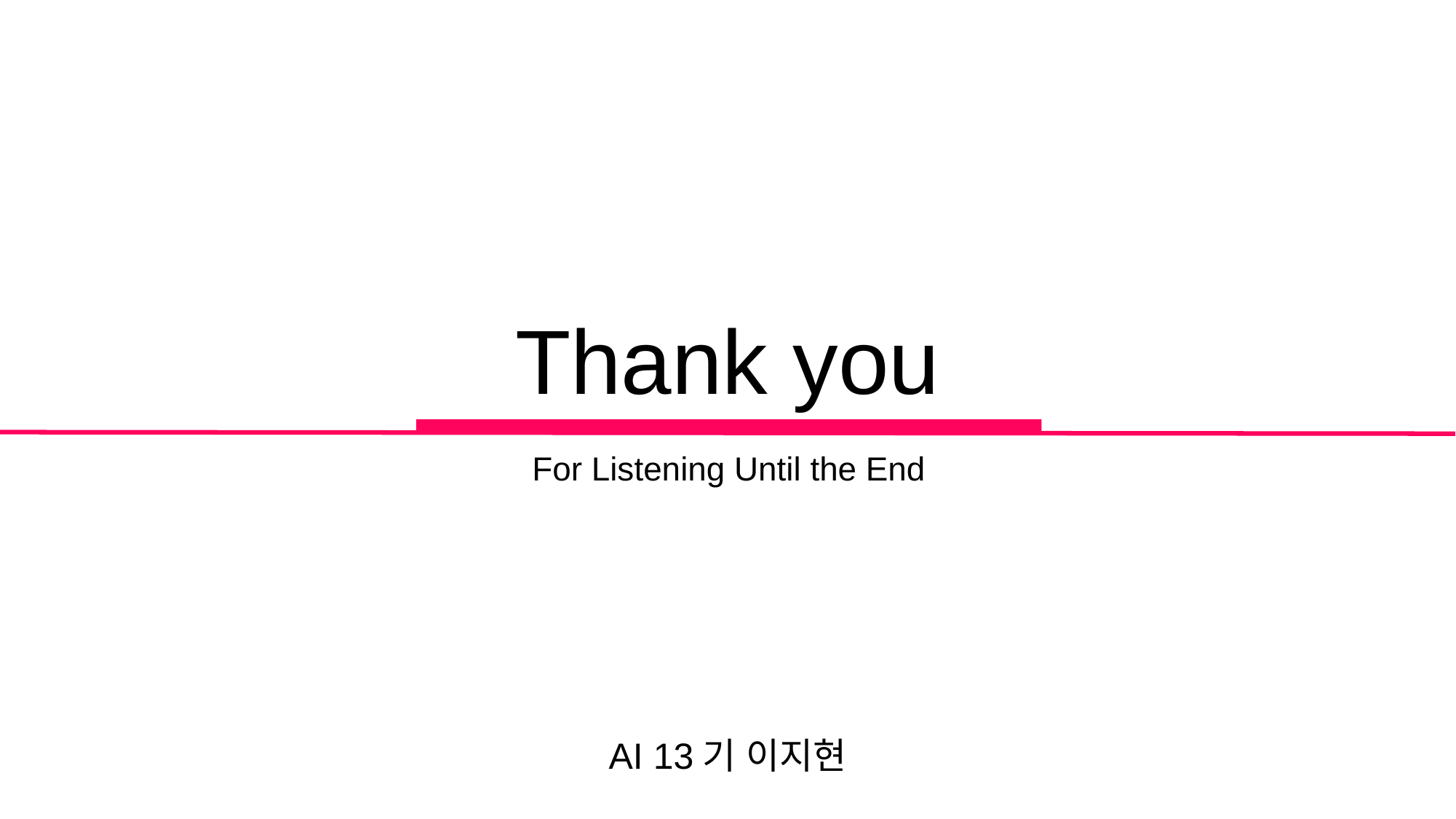

# Thank you

For Listening Until the End
AI 13기 이지현